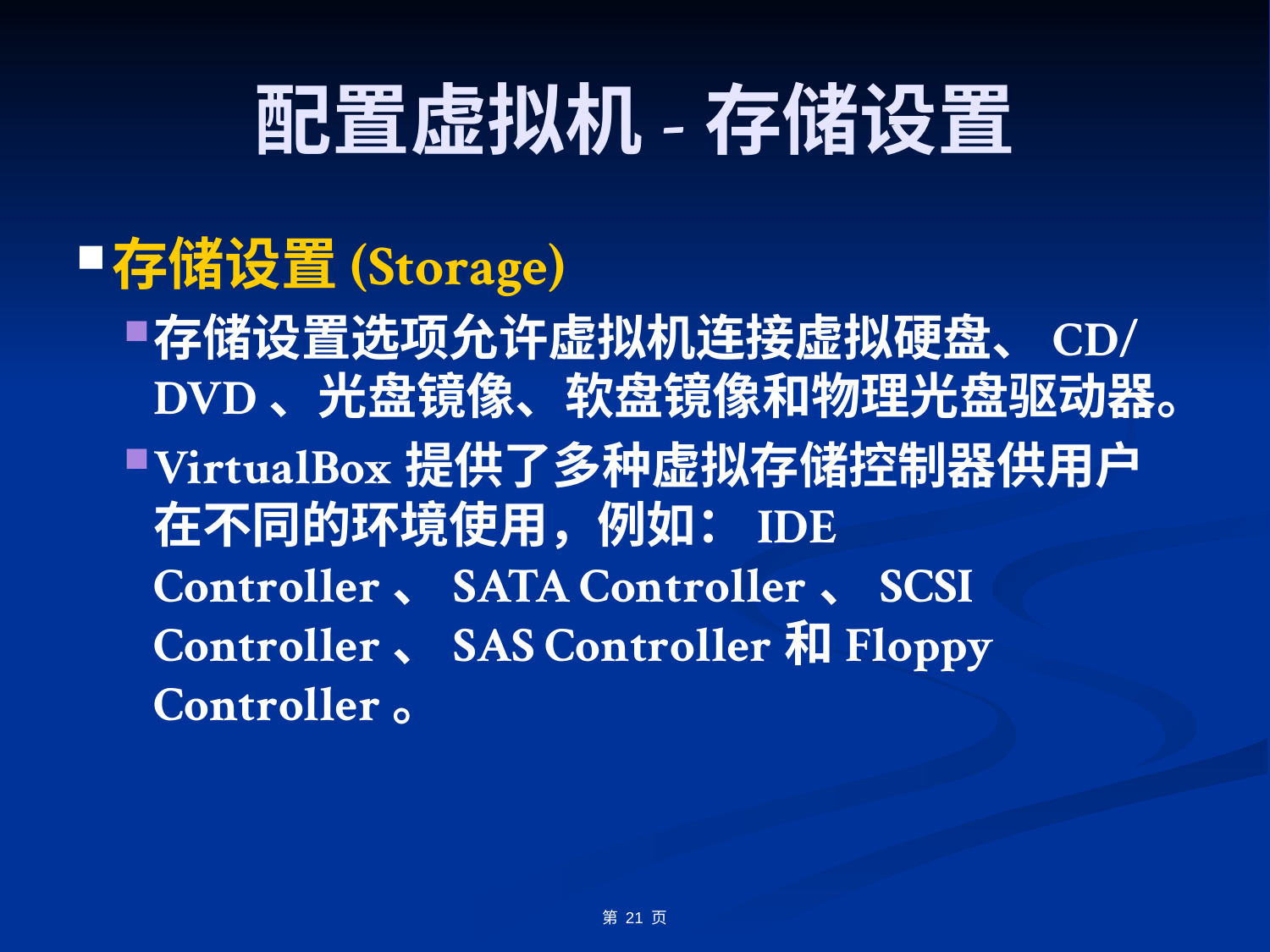

# 配置虚拟机-存储设置
存储设置(Storage)
存储设置选项允许虚拟机连接虚拟硬盘、CD/DVD、光盘镜像、软盘镜像和物理光盘驱动器。
VirtualBox提供了多种虚拟存储控制器供用户在不同的环境使用，例如：IDE Controller、SATA Controller、SCSI Controller、SAS Controller和Floppy Controller。
第 21 页